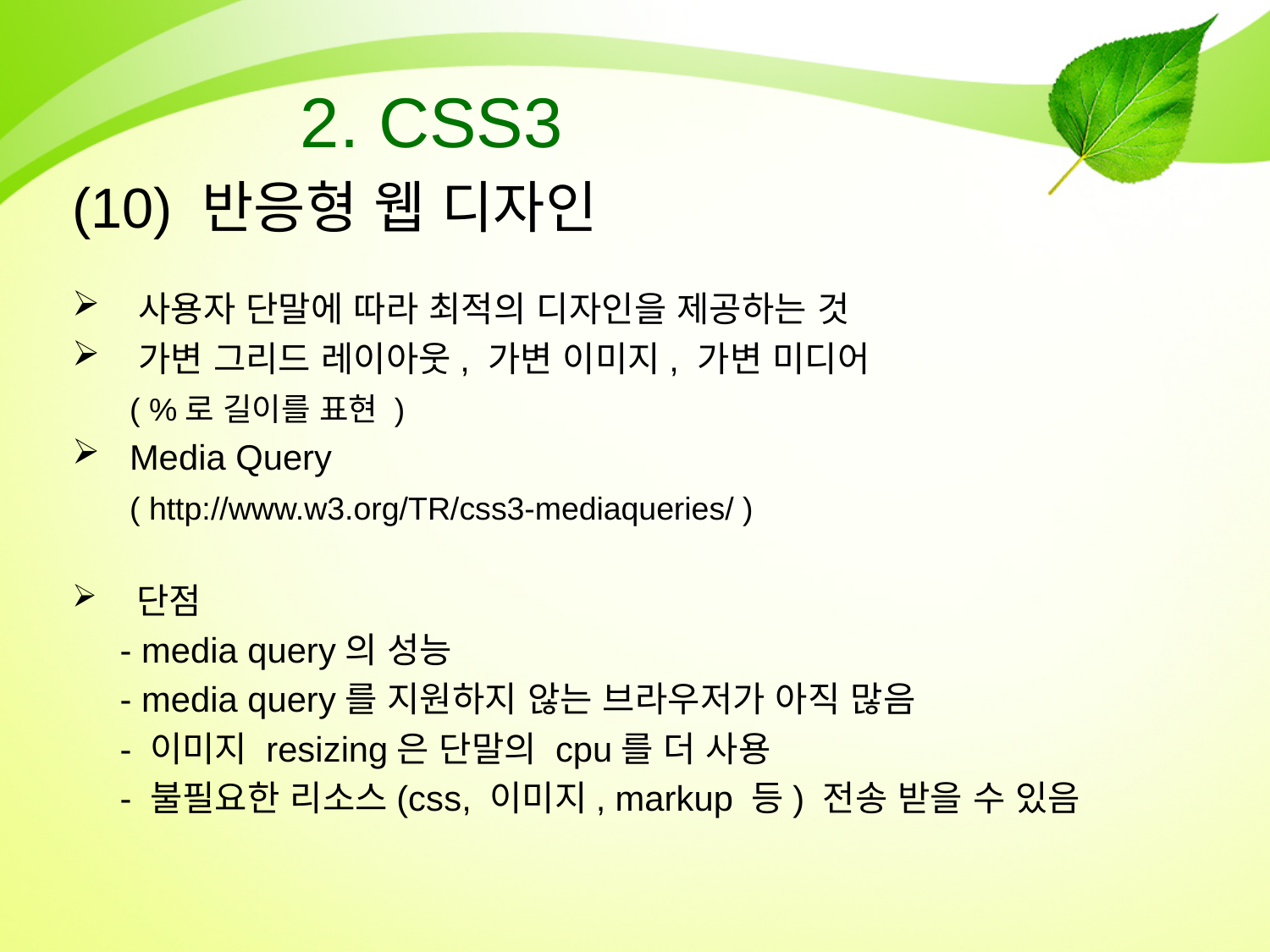

# 2. CSS3
(10) 반응형 웹 디자인

 사용자 단말에 따라 최적의 디자인을 제공하는 것
 가변 그리드 레이아웃, 가변 이미지, 가변 미디어
	 ( %로 길이를 표현 )
 Media Query
	 ( http://www.w3.org/TR/css3-mediaqueries/ )

 단점
	- media query의 성능
	- media query를 지원하지 않는 브라우저가 아직 많음
	- 이미지 resizing은 단말의 cpu를 더 사용
	- 불필요한 리소스(css, 이미지, markup 등) 전송 받을 수 있음